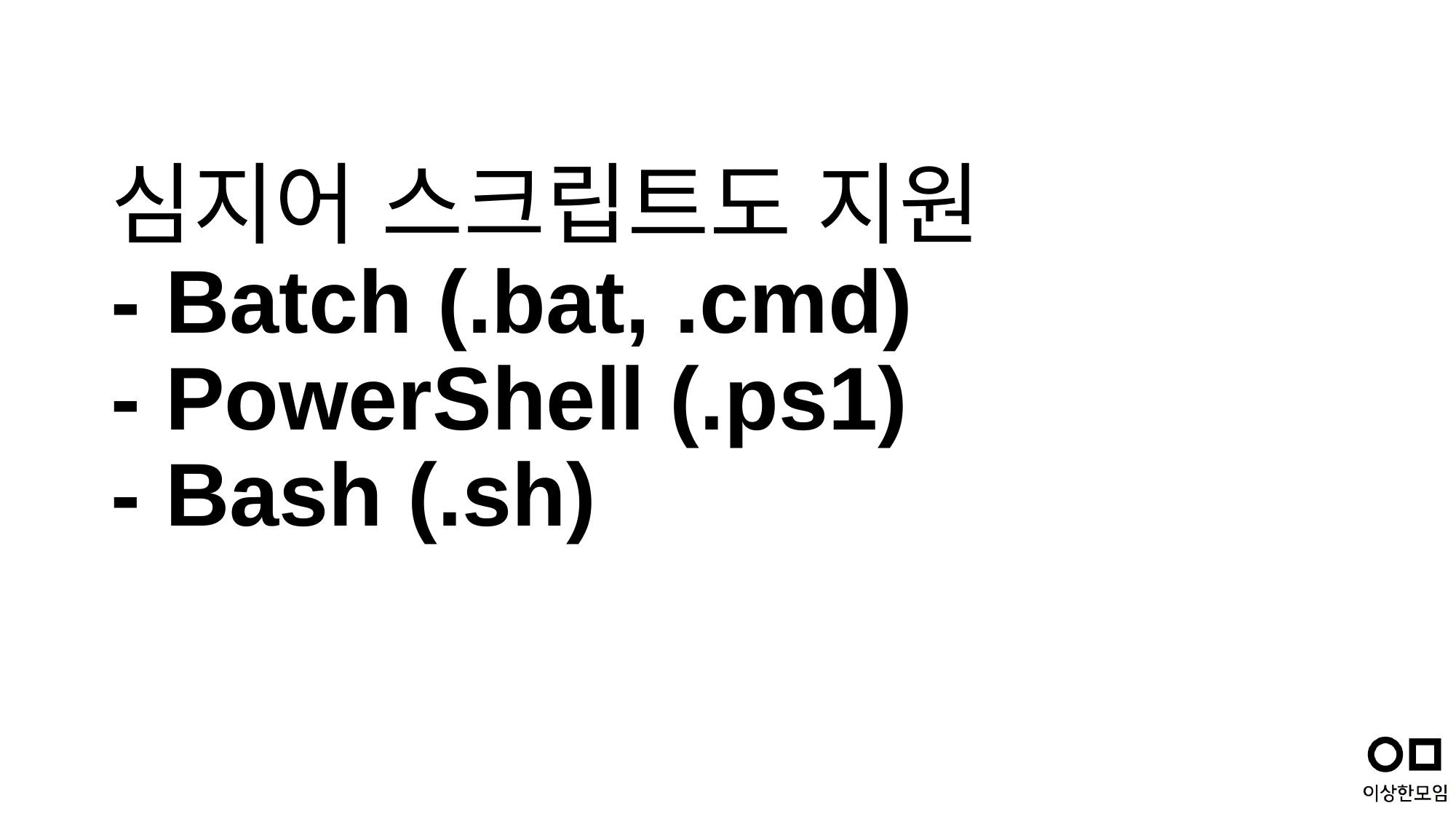

# 심지어 스크립트도 지원 - Batch (.bat, .cmd) - PowerShell (.ps1) - Bash (.sh)